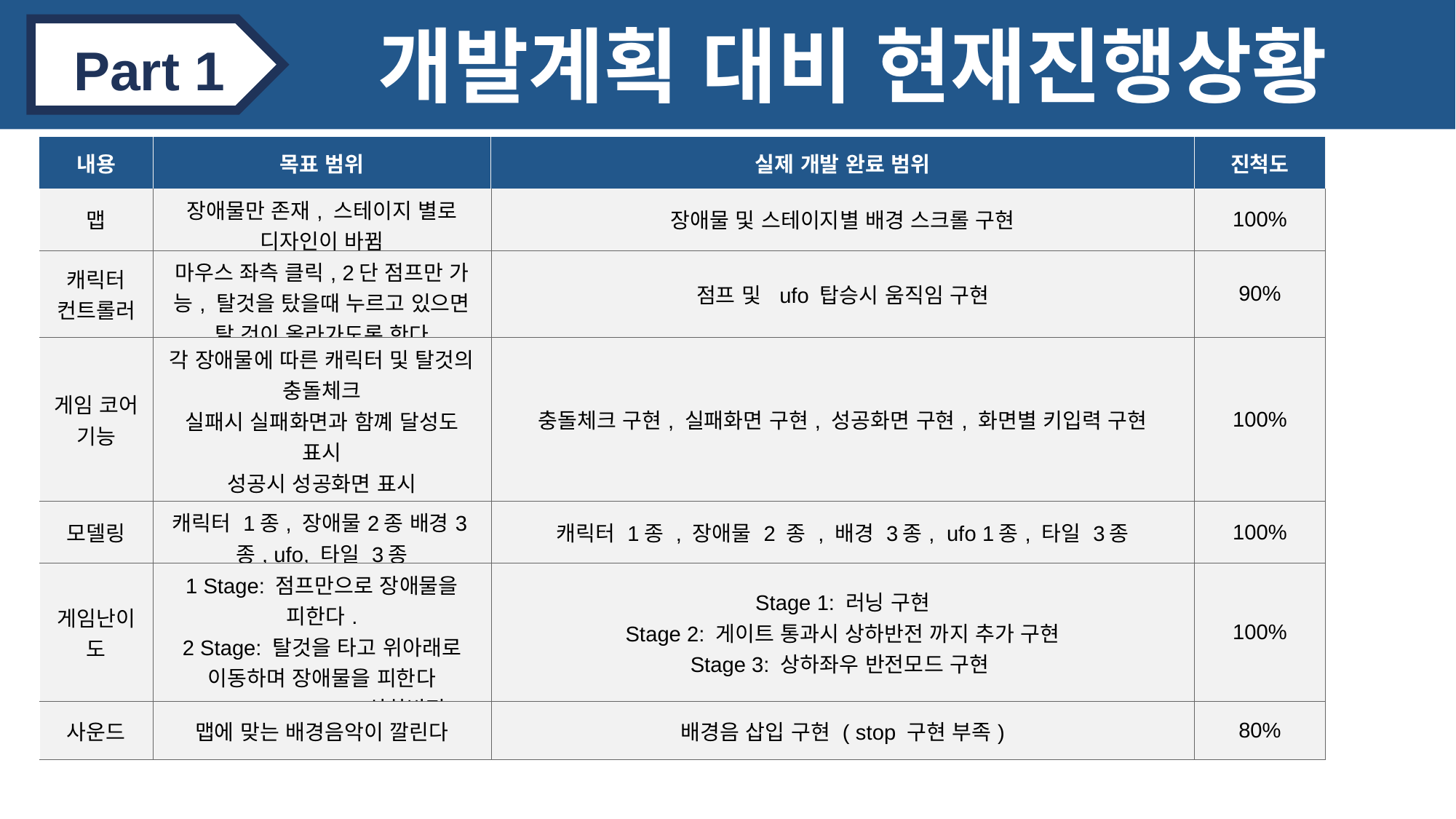

개발계획 대비 현재진행상황

Part 1
| 내용 | 목표 범위 | 실제 개발 완료 범위 | 진척도 |
| --- | --- | --- | --- |
| 맵 | 장애물만 존재, 스테이지 별로 디자인이 바뀜 | 장애물 및 스테이지별 배경 스크롤 구현 | 100% |
| 캐릭터 컨트롤러 | 마우스 좌측 클릭, 2단 점프만 가능, 탈것을 탔을때 누르고 있으면 탈 것이 올라가도록 한다 | 점프 및 ufo 탑승시 움직임 구현 | 90% |
| 게임 코어 기능 | 각 장애물에 따른 캐릭터 및 탈것의 충돌체크 실패시 실패화면과 함꼐 달성도 표시 성공시 성공화면 표시 각 화면별 스타트 키 및 종료키 입력 | 충돌체크 구현, 실패화면 구현, 성공화면 구현, 화면별 키입력 구현 | 100% |
| 모델링 | 캐릭터 1종, 장애물2종 배경3종, ufo, 타일 3종 | 캐릭터 1종 , 장애물 2 종 , 배경 3종, ufo 1종, 타일 3종 | 100% |
| 게임난이도 | 1 Stage: 점프만으로 장애물을 피한다. 2 Stage: 탈것을 타고 위아래로 이동하며 장애물을 피한다 3 Stage: 1 Stage 상하반전 | Stage 1: 러닝 구현 Stage 2: 게이트 통과시 상하반전 까지 추가 구현 Stage 3: 상하좌우 반전모드 구현 | 100% |
| 사운드 | 맵에 맞는 배경음악이 깔린다 | 배경음 삽입 구현 ( stop 구현 부족) | 80% |